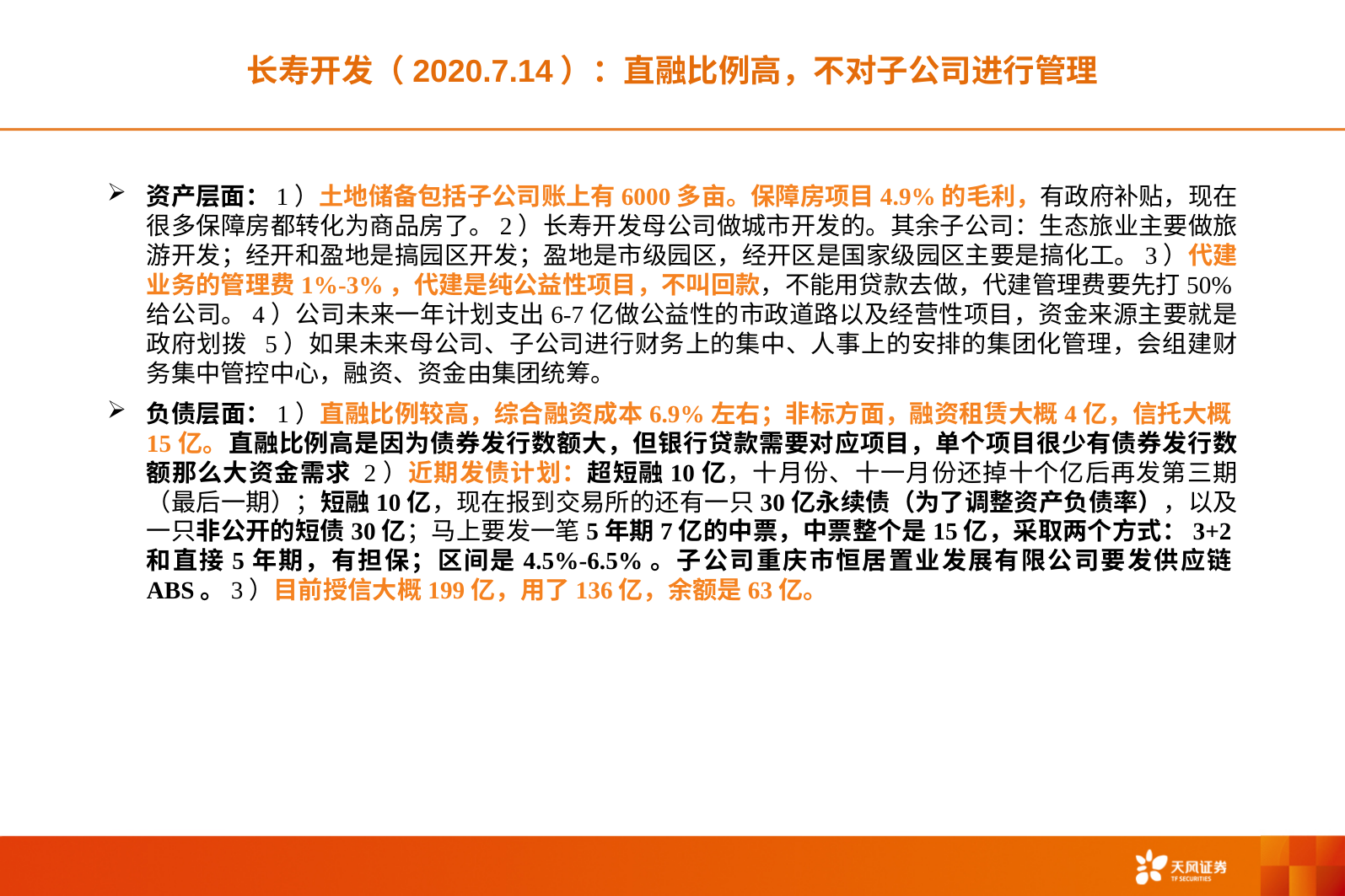

长寿开发（2020.7.14）：直融比例高，不对子公司进行管理
资产层面：1）土地储备包括子公司账上有6000多亩。保障房项目4.9%的毛利，有政府补贴，现在很多保障房都转化为商品房了。2）长寿开发母公司做城市开发的。其余子公司：生态旅业主要做旅游开发；经开和盈地是搞园区开发；盈地是市级园区，经开区是国家级园区主要是搞化工。3）代建业务的管理费1%-3%，代建是纯公益性项目，不叫回款，不能用贷款去做，代建管理费要先打50%给公司。4）公司未来一年计划支出6-7亿做公益性的市政道路以及经营性项目，资金来源主要就是政府划拨  5）如果未来母公司、子公司进行财务上的集中、人事上的安排的集团化管理，会组建财务集中管控中心，融资、资金由集团统筹。
负债层面：1）直融比例较高，综合融资成本6.9%左右；非标方面，融资租赁大概4亿，信托大概15亿。直融比例高是因为债券发行数额大，但银行贷款需要对应项目，单个项目很少有债券发行数额那么大资金需求 2）近期发债计划：超短融10亿，十月份、十一月份还掉十个亿后再发第三期（最后一期）；短融10亿，现在报到交易所的还有一只30亿永续债（为了调整资产负债率），以及一只非公开的短债30亿；马上要发一笔5年期7亿的中票，中票整个是15亿，采取两个方式：3+2和直接5年期，有担保；区间是4.5%-6.5%。子公司重庆市恒居置业发展有限公司要发供应链ABS。3）目前授信大概199亿，用了136亿，余额是63亿。
31